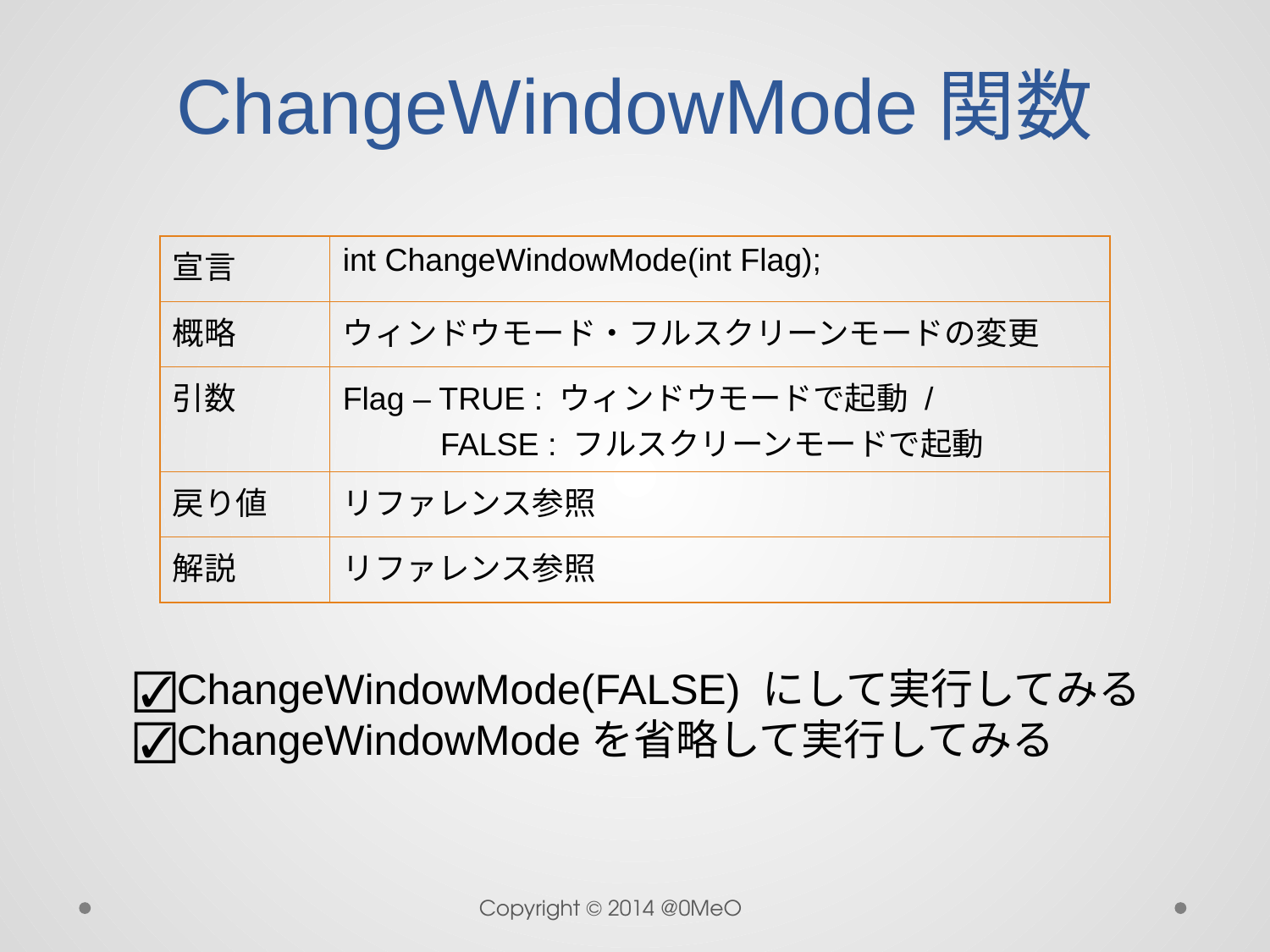

# ChangeWindowMode関数
| 宣言 | int ChangeWindowMode(int Flag); |
| --- | --- |
| 概略 | ウィンドウモード・フルスクリーンモードの変更 |
| 引数 | Flag – TRUE : ウィンドウモードで起動 / FALSE : フルスクリーンモードで起動 |
| 戻り値 | リファレンス参照 |
| 解説 | リファレンス参照 |
☑ChangeWindowMode(FALSE) にして実行してみる
☑ChangeWindowModeを省略して実行してみる